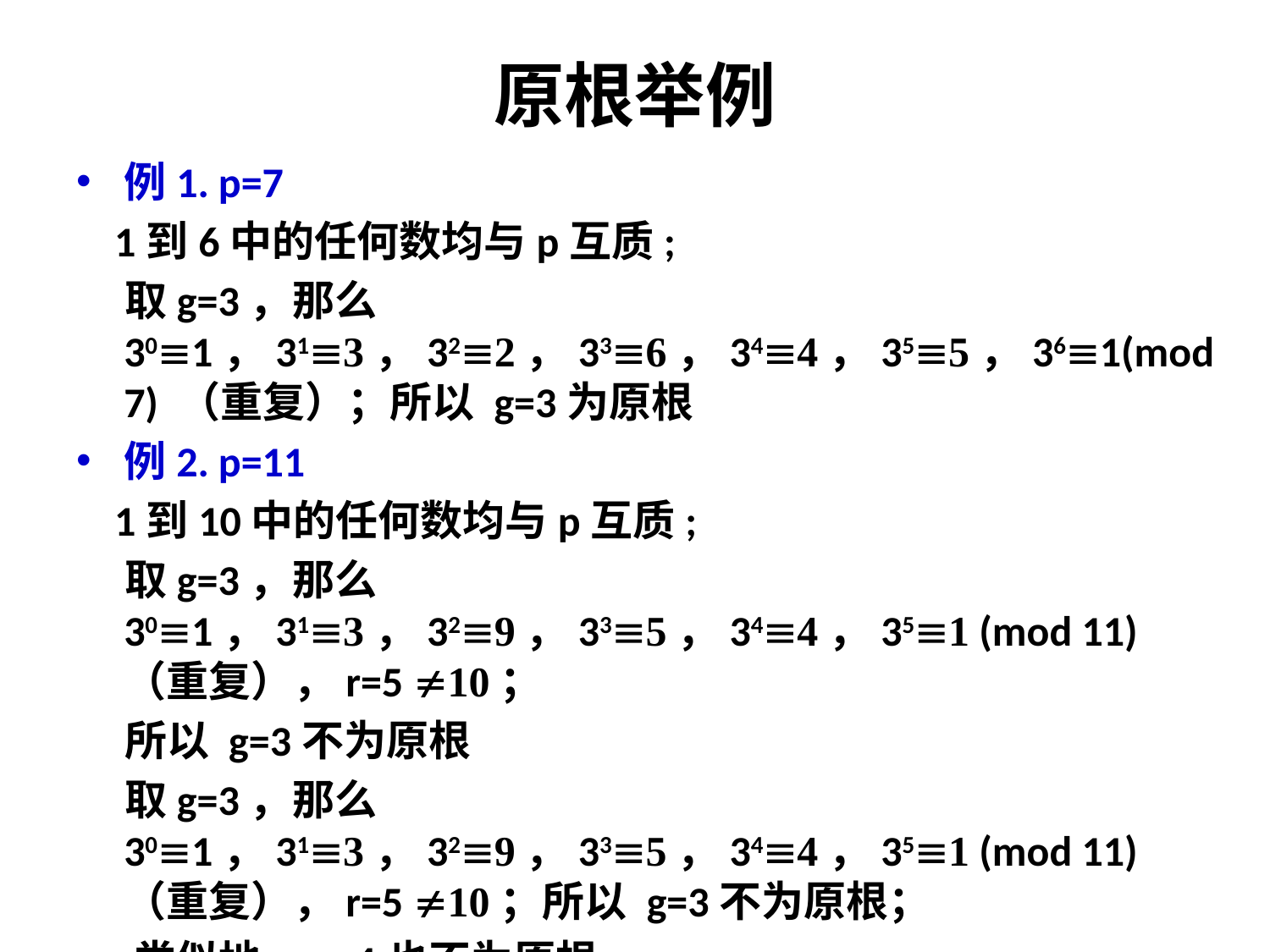

# 原根举例
例1. p=7
    1到6中的任何数均与p互质;
    取g=3，那么30≡1，31≡3，32≡2，33≡6，34≡4，35≡5，36≡1(mod 7) （重复）；所以 g=3为原根
例2. p=11
    1到10中的任何数均与p互质;
    取g=3，那么30≡1，31≡3，32≡9，33≡5，34≡4，35≡1 (mod 11)（重复），r=5 ≠10；
    所以 g=3不为原根
    取g=3，那么30≡1，31≡3，32≡9，33≡5，34≡4，35≡1 (mod 11)（重复），r=5 ≠10；所以 g=3不为原根；
     类似地，g=4也不为原根